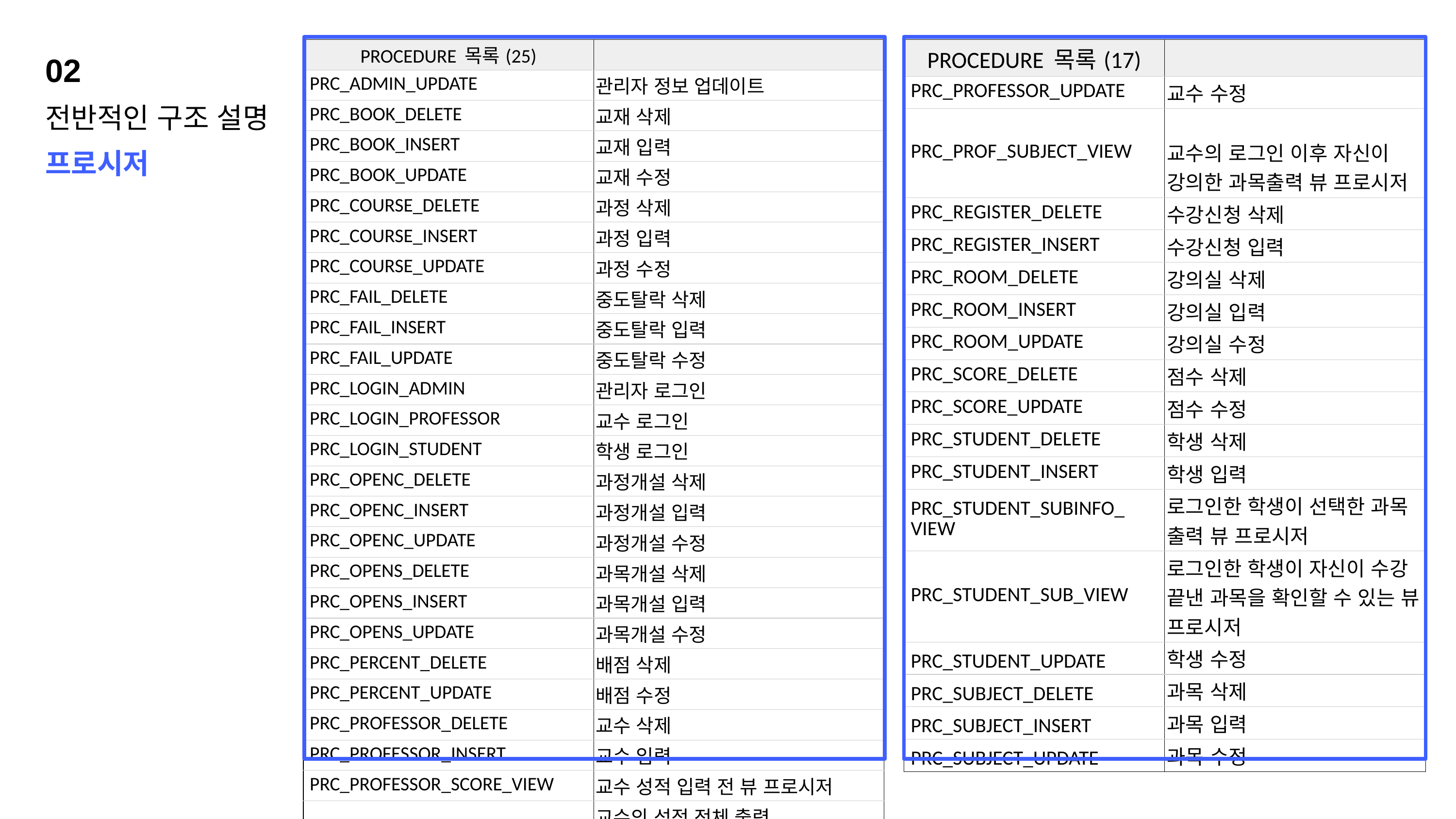

02
전반적인 구조 설명
프로시저

| PROCEDURE 목록(25) |  |
| --- | --- |
| PRC\_ADMIN\_UPDATE | 관리자 정보 업데이트 |
| PRC\_BOOK\_DELETE | 교재 삭제 |
| PRC\_BOOK\_INSERT | 교재 입력 |
| PRC\_BOOK\_UPDATE | 교재 수정 |
| PRC\_COURSE\_DELETE | 과정 삭제 |
| PRC\_COURSE\_INSERT | 과정 입력 |
| PRC\_COURSE\_UPDATE | 과정 수정 |
| PRC\_FAIL\_DELETE | 중도탈락 삭제 |
| PRC\_FAIL\_INSERT | 중도탈락 입력 |
| PRC\_FAIL\_UPDATE | 중도탈락 수정 |
| PRC\_LOGIN\_ADMIN | 관리자 로그인 |
| PRC\_LOGIN\_PROFESSOR | 교수 로그인 |
| PRC\_LOGIN\_STUDENT | 학생 로그인 |
| PRC\_OPENC\_DELETE | 과정개설 삭제 |
| PRC\_OPENC\_INSERT | 과정개설 입력 |
| PRC\_OPENC\_UPDATE | 과정개설 수정 |
| PRC\_OPENS\_DELETE | 과목개설 삭제 |
| PRC\_OPENS\_INSERT | 과목개설 입력 |
| PRC\_OPENS\_UPDATE | 과목개설 수정 |
| PRC\_PERCENT\_DELETE | 배점 삭제 |
| PRC\_PERCENT\_UPDATE | 배점 수정 |
| PRC\_PROFESSOR\_DELETE | 교수 삭제 |
| PRC\_PROFESSOR\_INSERT | 교수 입력 |
| PRC\_PROFESSOR\_SCORE\_VIEW | 교수 성적 입력 전 뷰 프로시저 |
| PRC\_PROFESSOR\_SCOREINFO\_VIEW | 교수의 성적 전체 출력 뷰 프로시저 |
| PROCEDURE 목록(17) |  |
| --- | --- |
| PRC\_PROFESSOR\_UPDATE | 교수 수정 |
| PRC\_PROF\_SUBJECT\_VIEW | 교수의 로그인 이후 자신이 강의한 과목출력 뷰 프로시저 |
| PRC\_REGISTER\_DELETE | 수강신청 삭제 |
| PRC\_REGISTER\_INSERT | 수강신청 입력 |
| PRC\_ROOM\_DELETE | 강의실 삭제 |
| PRC\_ROOM\_INSERT | 강의실 입력 |
| PRC\_ROOM\_UPDATE | 강의실 수정 |
| PRC\_SCORE\_DELETE | 점수 삭제 |
| PRC\_SCORE\_UPDATE | 점수 수정 |
| PRC\_STUDENT\_DELETE | 학생 삭제 |
| PRC\_STUDENT\_INSERT | 학생 입력 |
| PRC\_STUDENT\_SUBINFO\_ VIEW | 로그인한 학생이 선택한 과목 출력 뷰 프로시저 |
| PRC\_STUDENT\_SUB\_VIEW | 로그인한 학생이 자신이 수강 끝낸 과목을 확인할 수 있는 뷰 프로시저 |
| PRC\_STUDENT\_UPDATE | 학생 수정 |
| PRC\_SUBJECT\_DELETE | 과목 삭제 |
| PRC\_SUBJECT\_INSERT | 과목 입력 |
| PRC\_SUBJECT\_UPDATE | 과목 수정 |